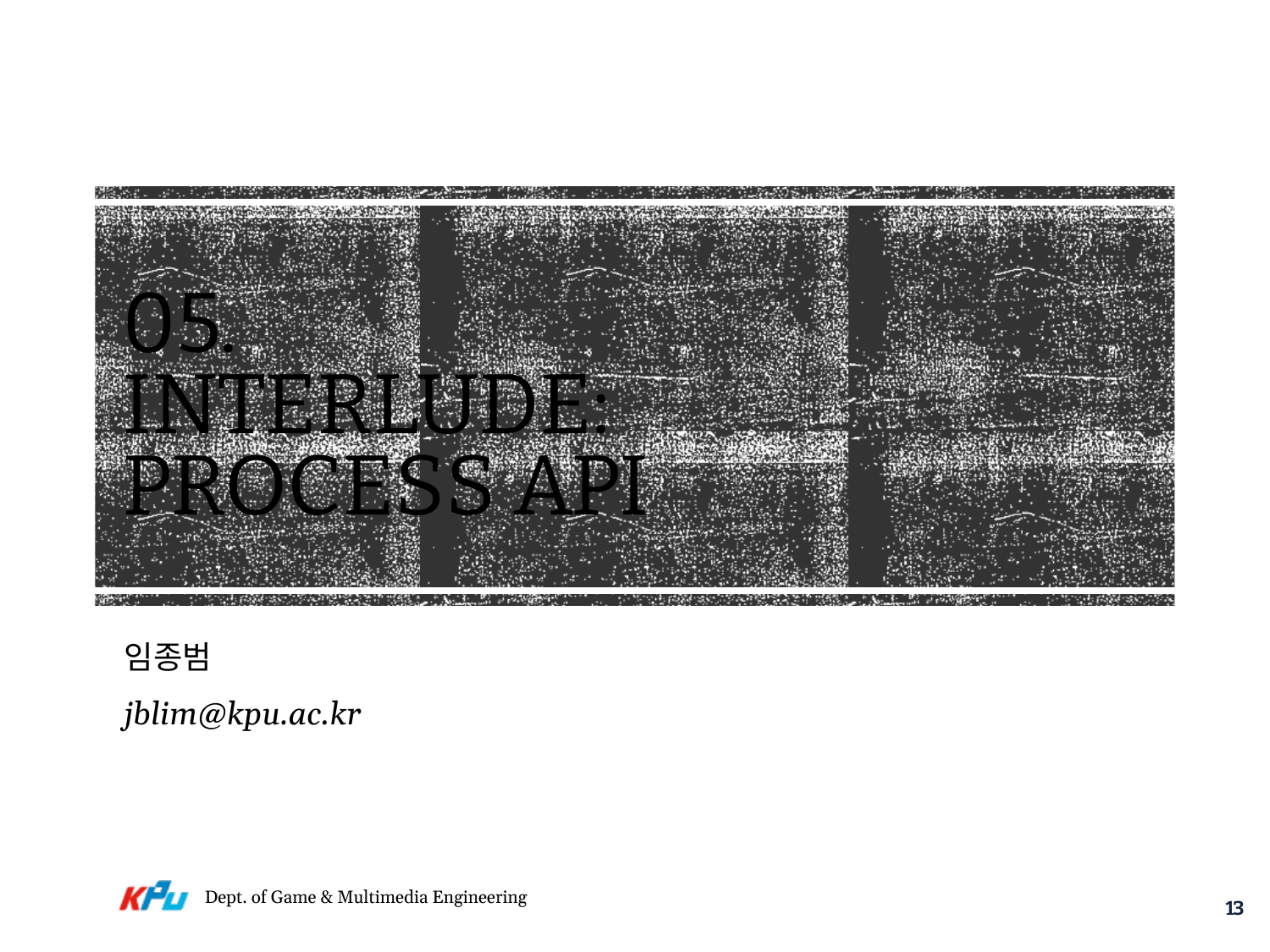

# 05. Interlude: Process API
임종범
jblim@kpu.ac.kr

Dept. of Game & Multimedia Engineering
13